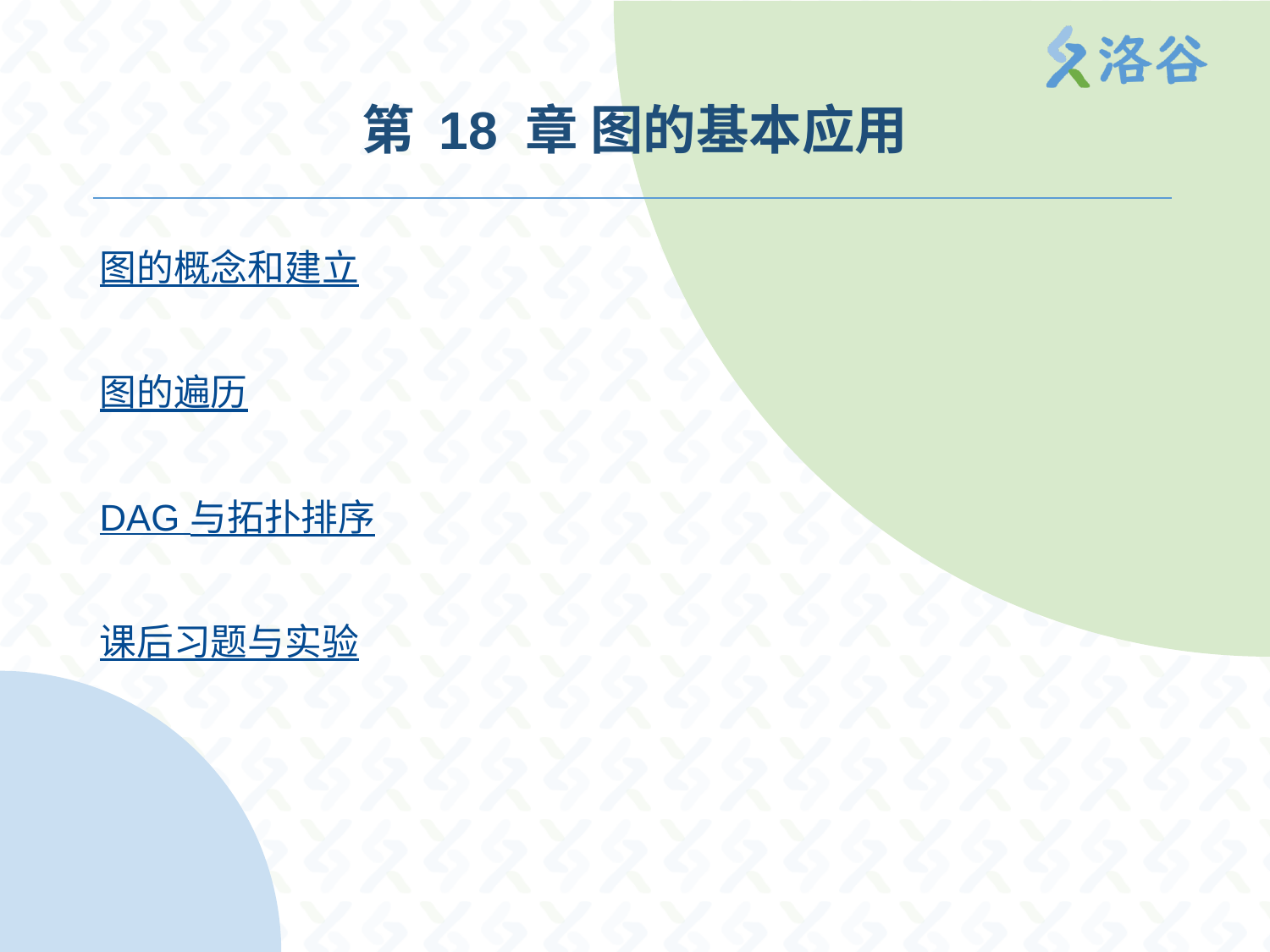

# 第 18 章 图的基本应用
图的概念和建立

图的遍历

DAG 与拓扑排序

课后习题与实验